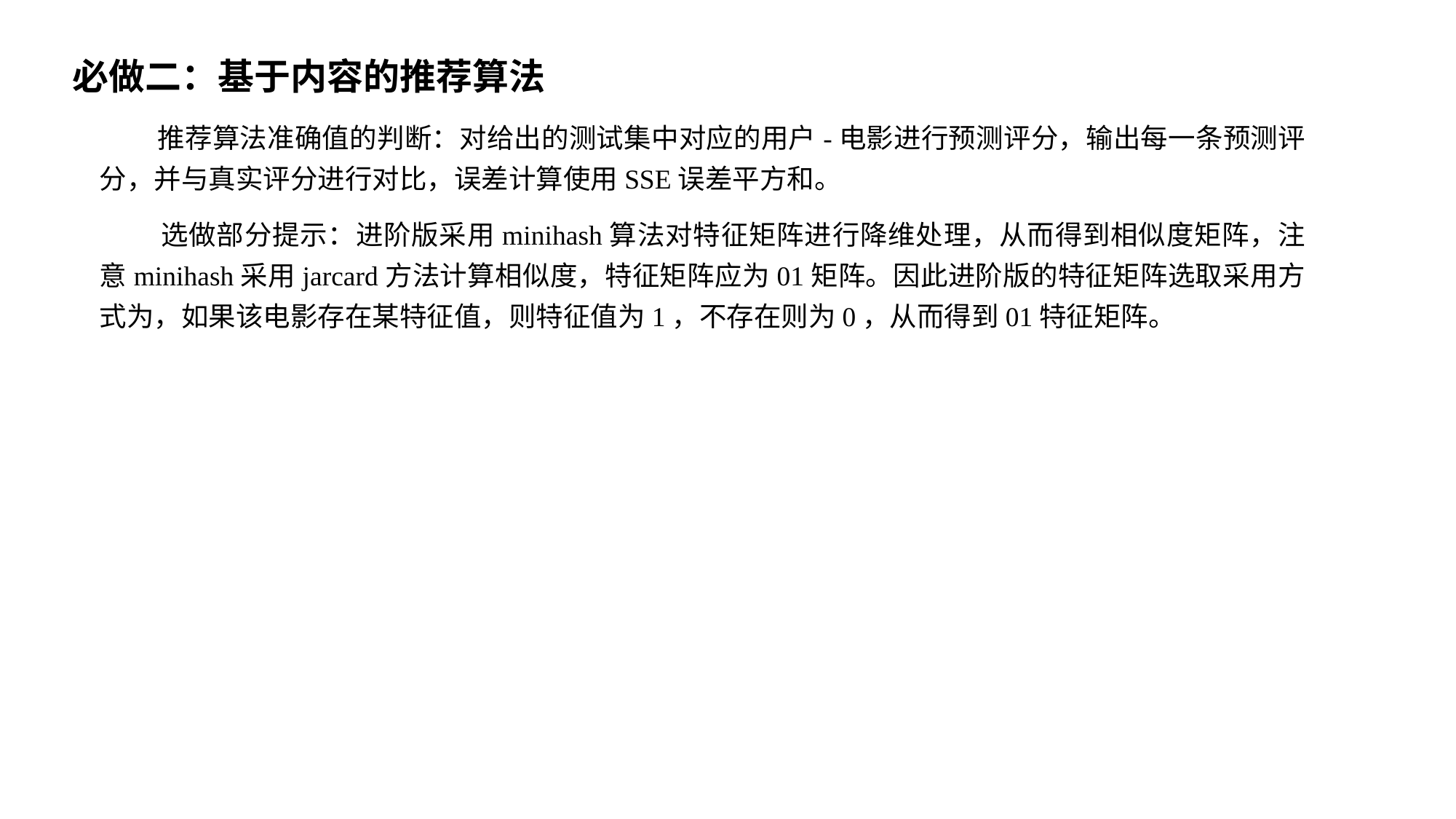

必做二：基于内容的推荐算法
        推荐算法准确值的判断：对给出的测试集中对应的用户-电影进行预测评分，输出每一条预测评分，并与真实评分进行对比，误差计算使用SSE误差平方和。
        选做部分提示：进阶版采用minihash算法对特征矩阵进行降维处理，从而得到相似度矩阵，注意minihash采用jarcard方法计算相似度，特征矩阵应为01矩阵。因此进阶版的特征矩阵选取采用方式为，如果该电影存在某特征值，则特征值为1，不存在则为0，从而得到01特征矩阵。